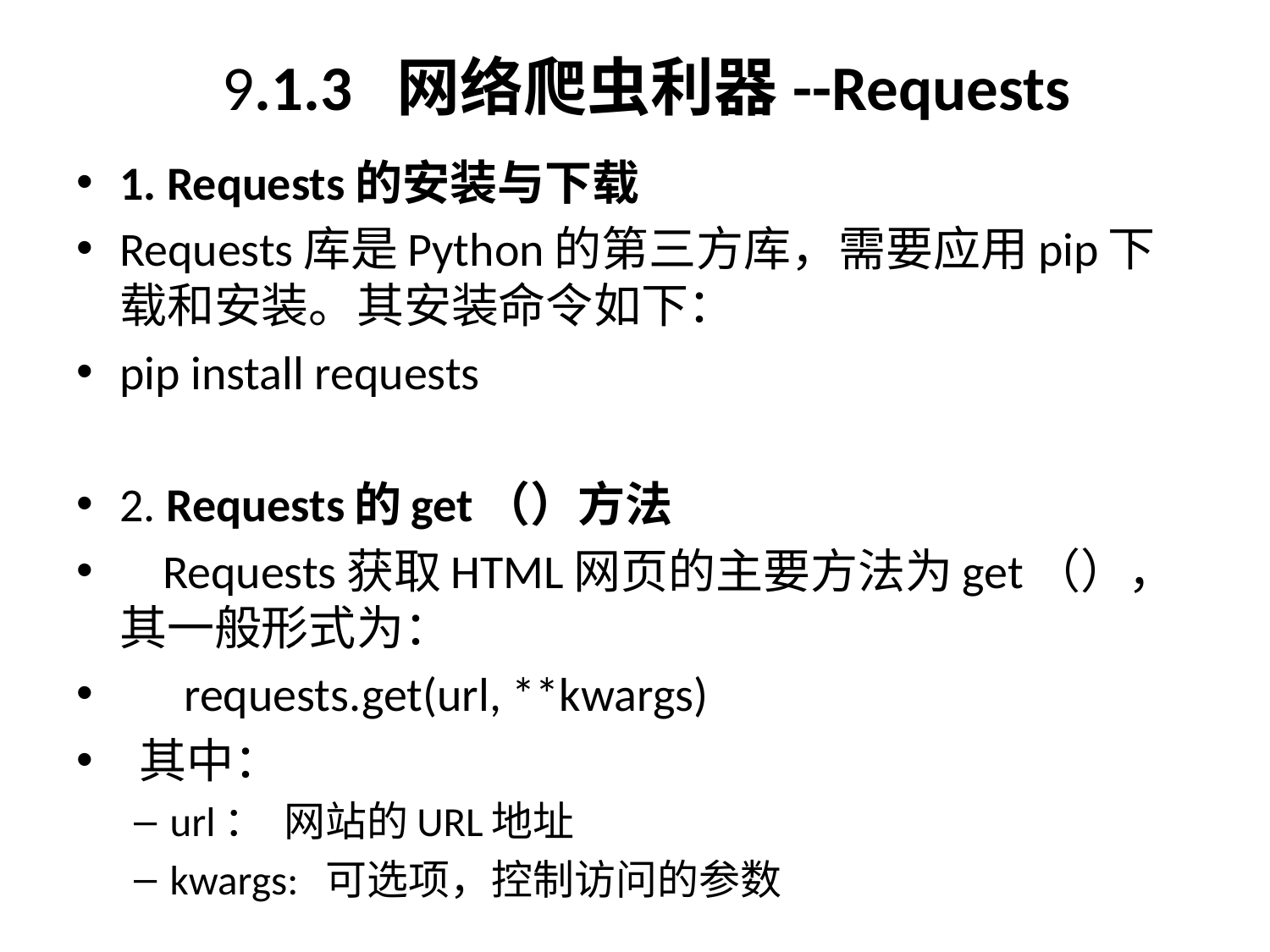

# 9.1.3  网络爬虫利器--Requests
1. Requests的安装与下载
Requests库是Python的第三方库，需要应用pip下载和安装。其安装命令如下：
pip install requests

2. Requests的get（）方法
    Requests获取HTML网页的主要方法为get（），其一般形式为：
      requests.get(url, **kwargs)
 其中：
url：  网站的URL地址
kwargs:  可选项，控制访问的参数